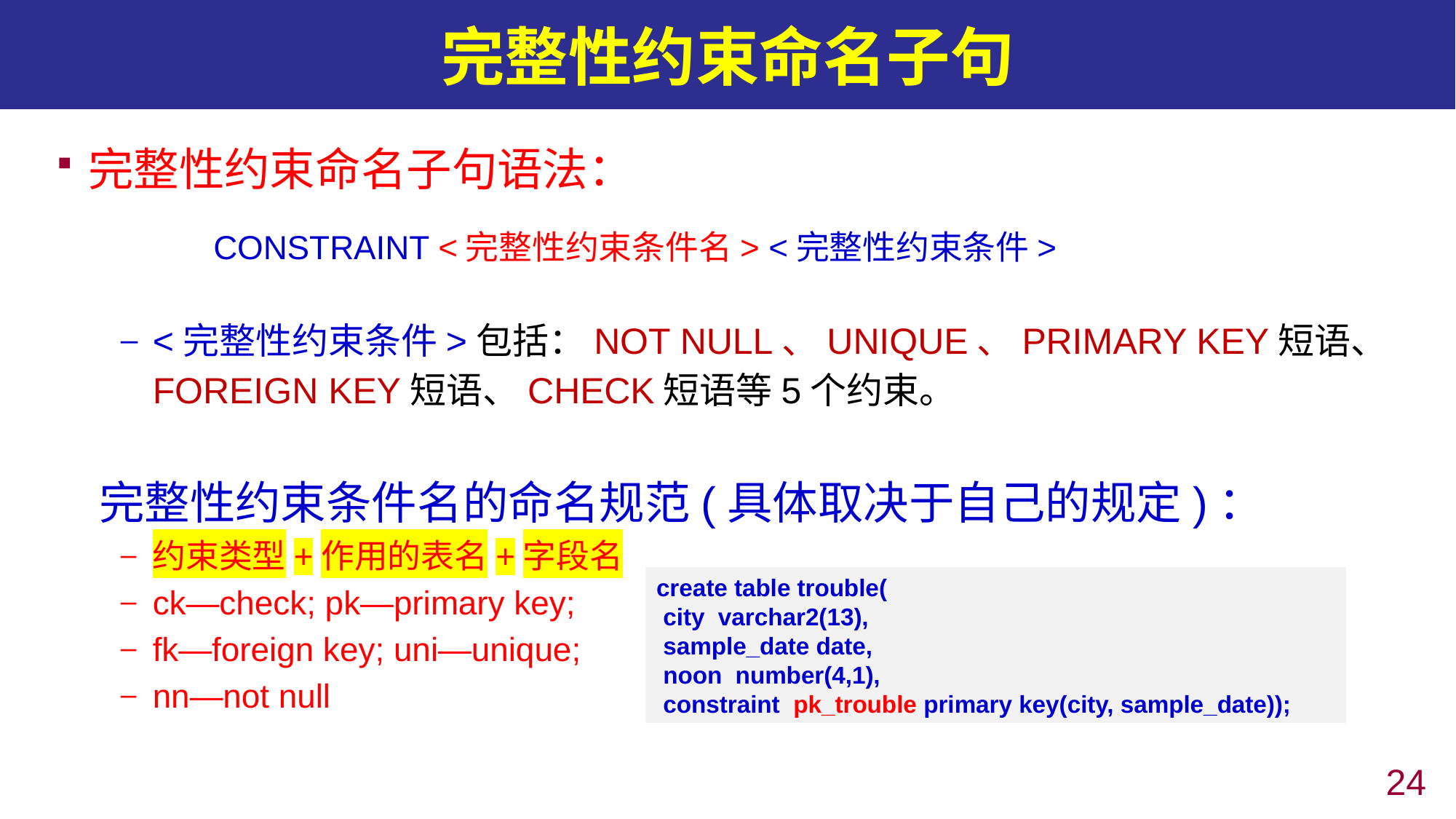

# 完整性约束命名子句
完整性约束命名子句语法：

          CONSTRAINT <完整性约束条件名> <完整性约束条件>

<完整性约束条件>包括：NOT NULL、UNIQUE、PRIMARY KEY短语、FOREIGN KEY短语、CHECK短语等5个约束。

完整性约束条件名的命名规范(具体取决于自己的规定)：
约束类型+作用的表名+字段名
ck—check; pk—primary key;
fk—foreign key; uni—unique;
nn—not null
create table trouble(
 city  varchar2(13),
 sample_date date,
 noon  number(4,1),
 constraint  pk_trouble primary key(city, sample_date));
24